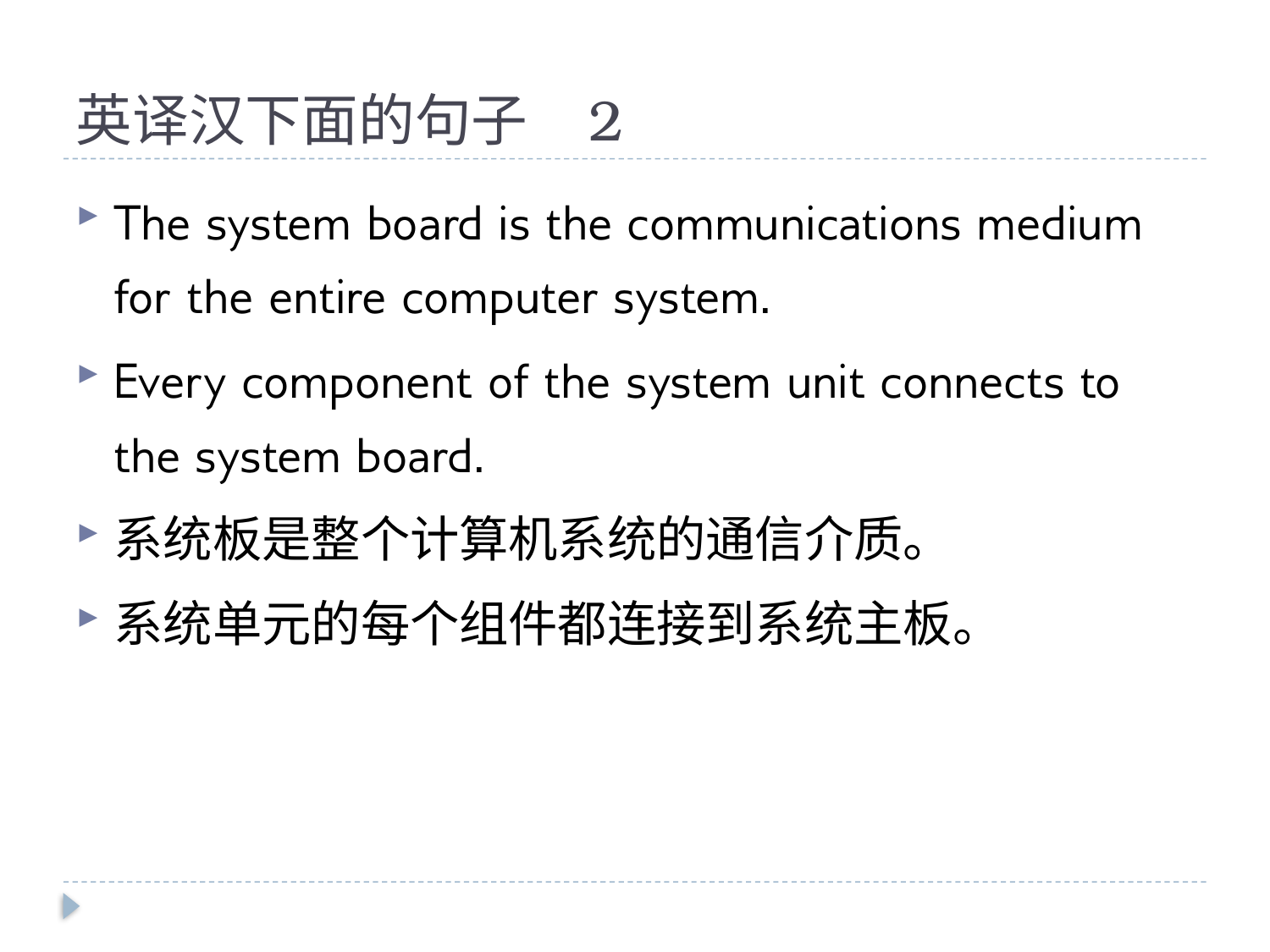

# 英译汉下面的句子   2
The system board is the communications medium for the entire computer system.
Every component of the system unit connects to the system board.
系统板是整个计算机系统的通信介质。
系统单元的每个组件都连接到系统主板。